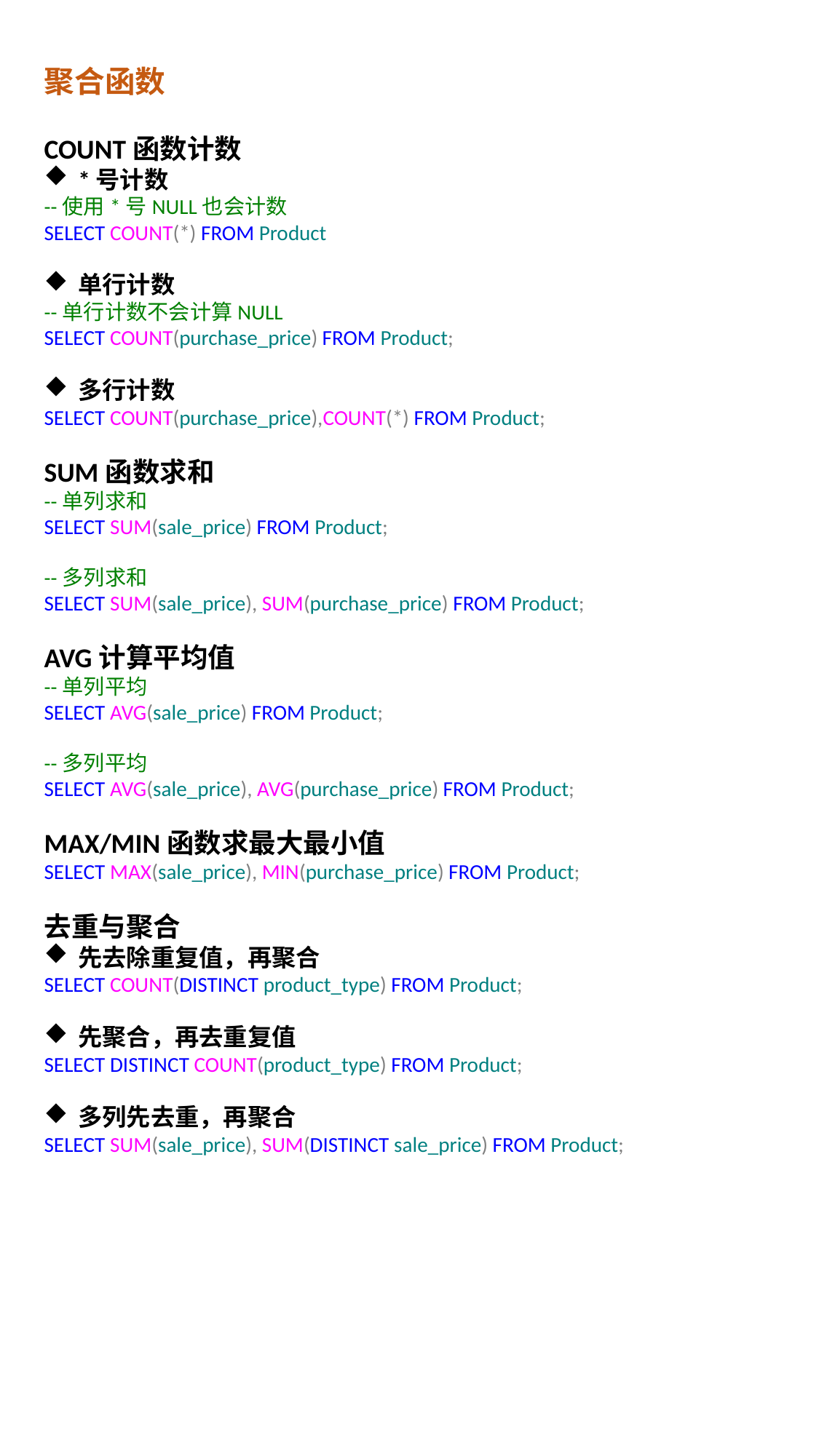

聚合函数

COUNT函数计数
*号计数
--使用*号NULL也会计数
SELECT COUNT(*) FROM Product

单行计数
--单行计数不会计算NULL
SELECT COUNT(purchase_price) FROM Product;

多行计数
SELECT COUNT(purchase_price),COUNT(*) FROM Product;

SUM函数求和
--单列求和
SELECT SUM(sale_price) FROM Product;

--多列求和
SELECT SUM(sale_price), SUM(purchase_price) FROM Product;

AVG计算平均值
--单列平均
SELECT AVG(sale_price) FROM Product;

--多列平均
SELECT AVG(sale_price), AVG(purchase_price) FROM Product;

MAX/MIN函数求最大最小值
SELECT MAX(sale_price), MIN(purchase_price) FROM Product;

去重与聚合
先去除重复值，再聚合
SELECT COUNT(DISTINCT product_type) FROM Product;

先聚合，再去重复值
SELECT DISTINCT COUNT(product_type) FROM Product;

多列先去重，再聚合
SELECT SUM(sale_price), SUM(DISTINCT sale_price) FROM Product;